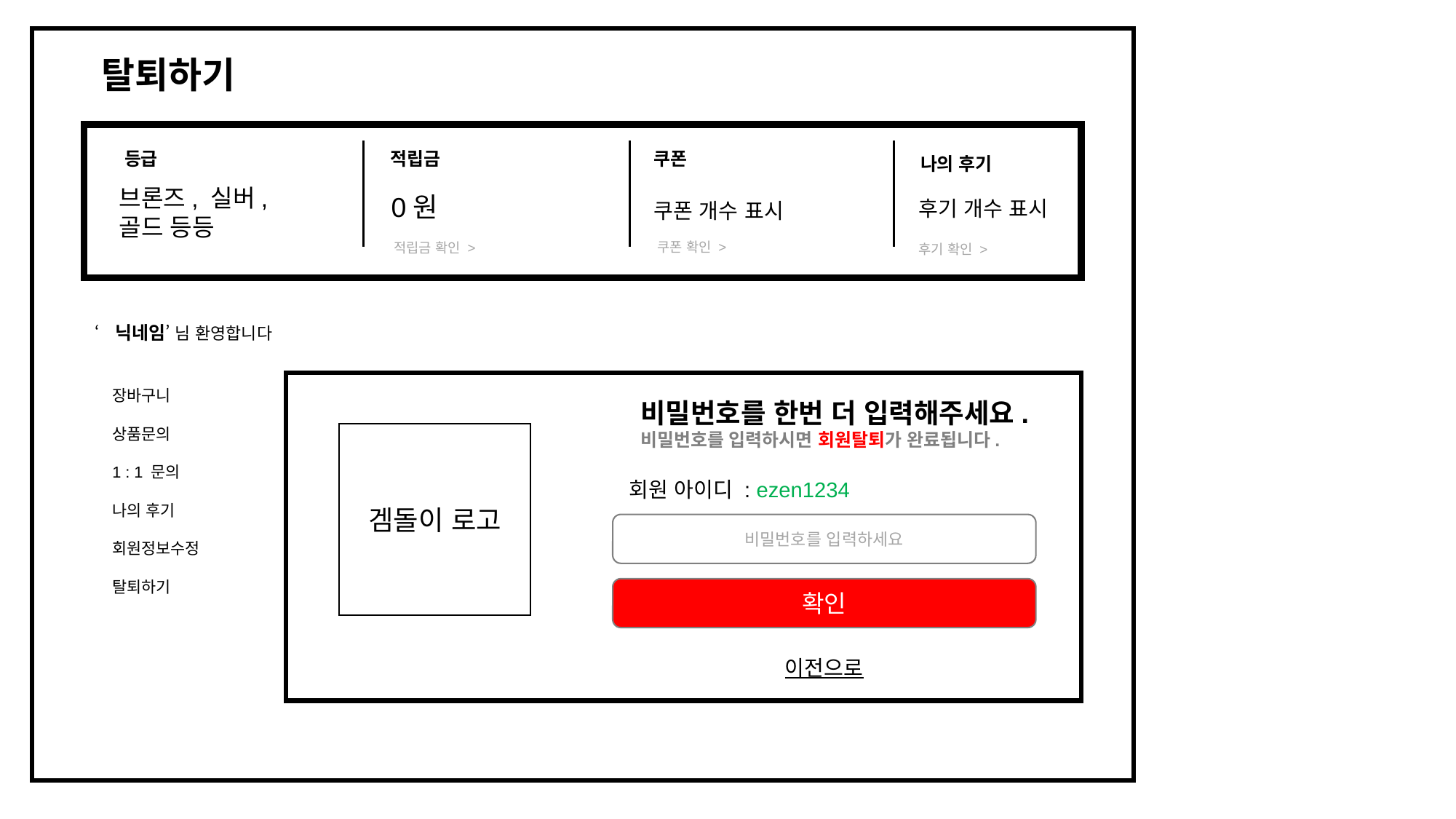

탈퇴하기

등급
적립금
쿠폰
나의 후기
브론즈, 실버,골드 등등
0원
후기 개수 표시
쿠폰 개수 표시
쿠폰 확인 >
적립금 확인 >
후기 확인 >
‘닉네임’ 님 환영합니다

장바구니

상품문의

1 : 1 문의

나의 후기

회원정보수정

탈퇴하기
비밀번호를 한번 더 입력해주세요.
비밀번호를 입력하시면 회원탈퇴가 완료됩니다.
겜돌이 로고
회원 아이디 : ezen1234
비밀번호를 입력하세요
확인
이전으로